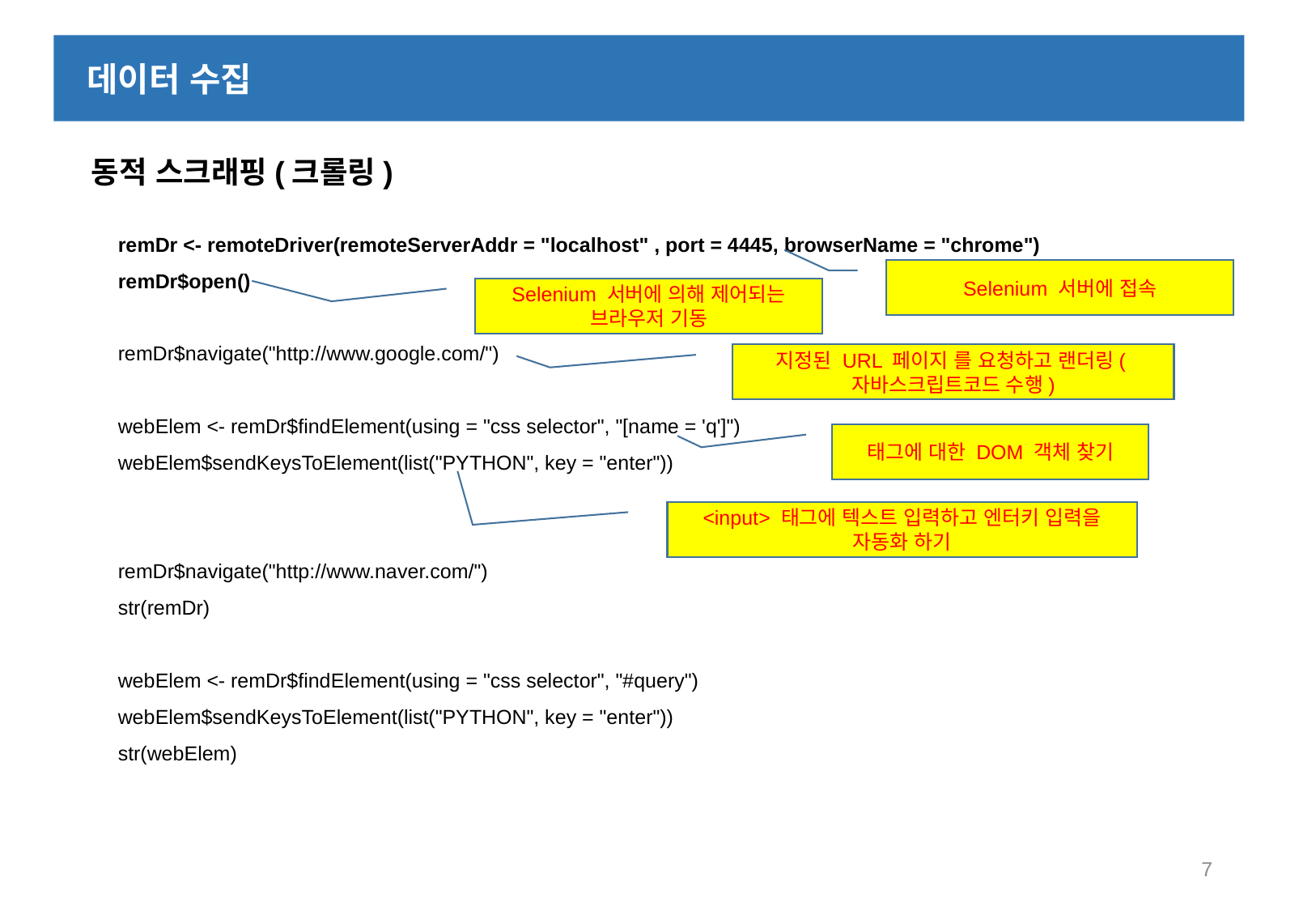

데이터 수집

 동적 스크래핑(크롤링)
remDr <- remoteDriver(remoteServerAddr = "localhost" , port = 4445, browserName = "chrome")
remDr$open()

remDr$navigate("http://www.google.com/")

webElem <- remDr$findElement(using = "css selector", "[name = 'q']")
webElem$sendKeysToElement(list("PYTHON", key = "enter"))

remDr$navigate("http://www.naver.com/")
str(remDr)

webElem <- remDr$findElement(using = "css selector", "#query")
webElem$sendKeysToElement(list("PYTHON", key = "enter"))
str(webElem)
Selenium 서버에 접속
Selenium 서버에 의해 제어되는 브라우저 기동
지정된 URL 페이지 를 요청하고 랜더링(자바스크립트코드 수행)
태그에 대한 DOM 객체 찾기
<input> 태그에 텍스트 입력하고 엔터키 입력을 자동화 하기
7